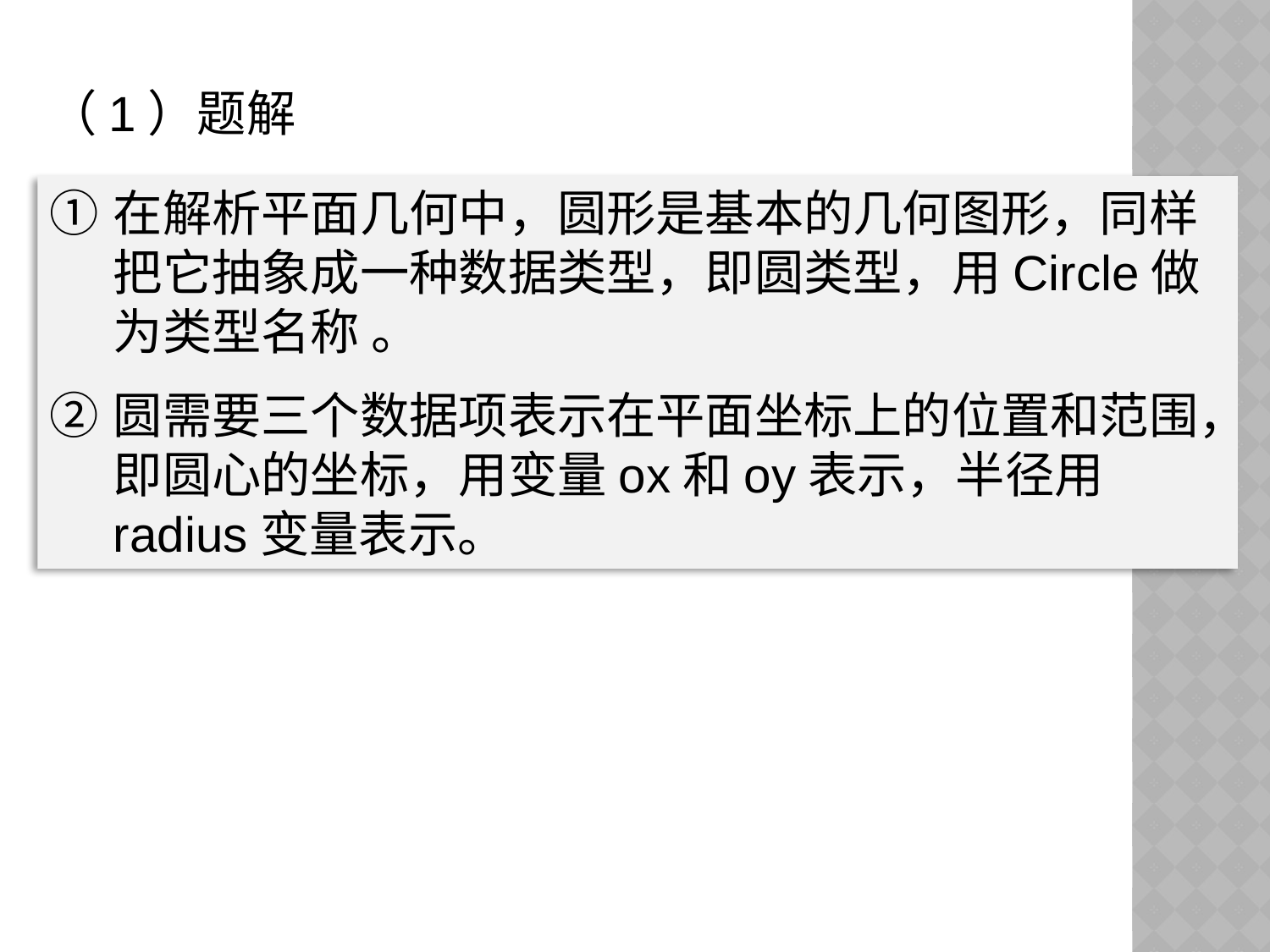

（1）题解
在解析平面几何中，圆形是基本的几何图形，同样把它抽象成一种数据类型，即圆类型，用Circle做为类型名称 。
圆需要三个数据项表示在平面坐标上的位置和范围，即圆心的坐标，用变量ox和oy表示，半径用radius变量表示。